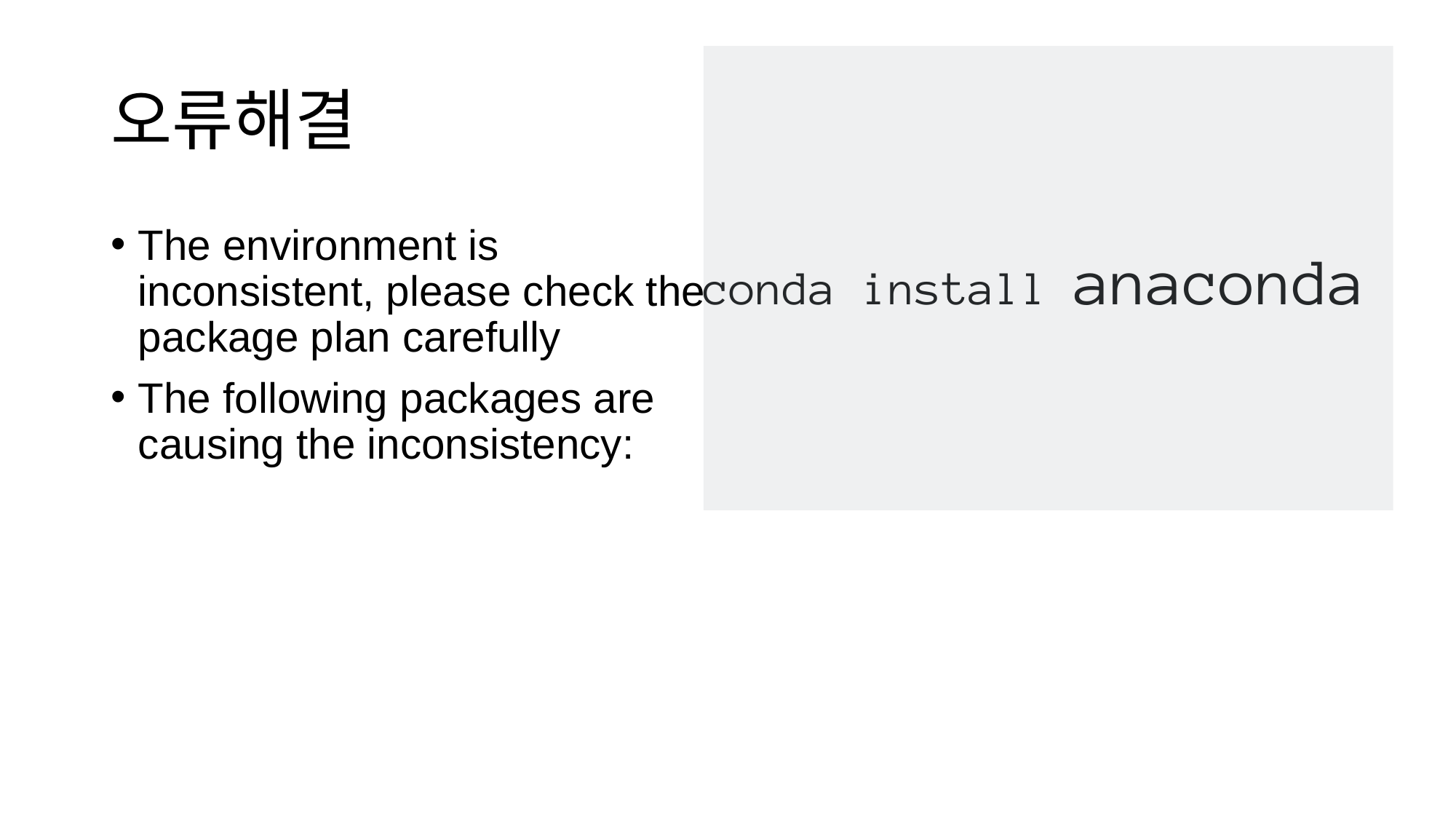

# 오류해결
The environment is inconsistent, please check the package plan carefully
The following packages are causing the inconsistency:
conda install anaconda